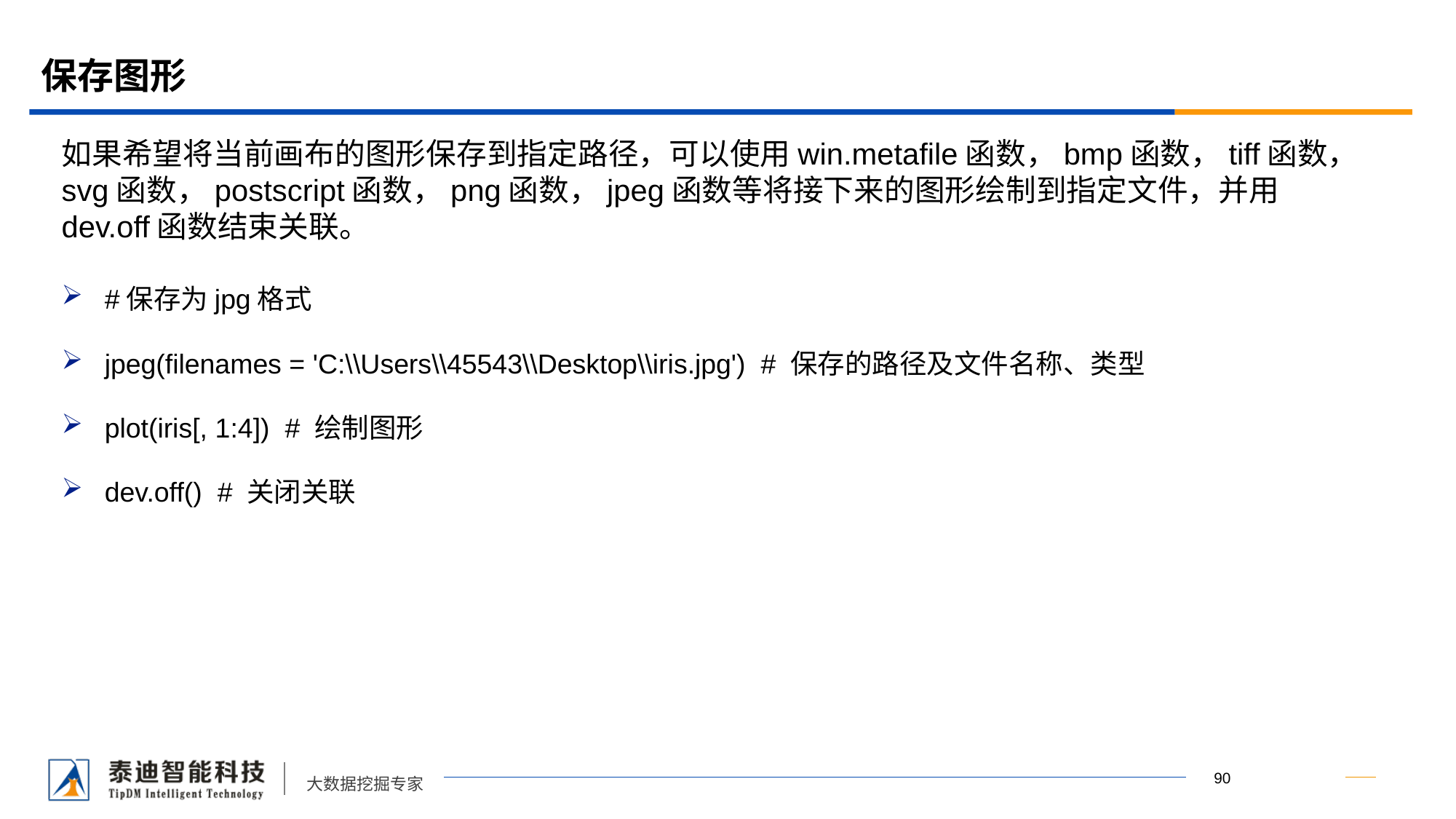

# 保存图形
如果希望将当前画布的图形保存到指定路径，可以使用win.metafile函数，bmp函数，tiff函数，svg函数，postscript函数，png函数，jpeg函数等将接下来的图形绘制到指定文件，并用dev.off函数结束关联。
#保存为jpg格式
jpeg(filenames = 'C:\\Users\\45543\\Desktop\\iris.jpg')  # 保存的路径及文件名称、类型
plot(iris[, 1:4])  # 绘制图形
dev.off()  # 关闭关联